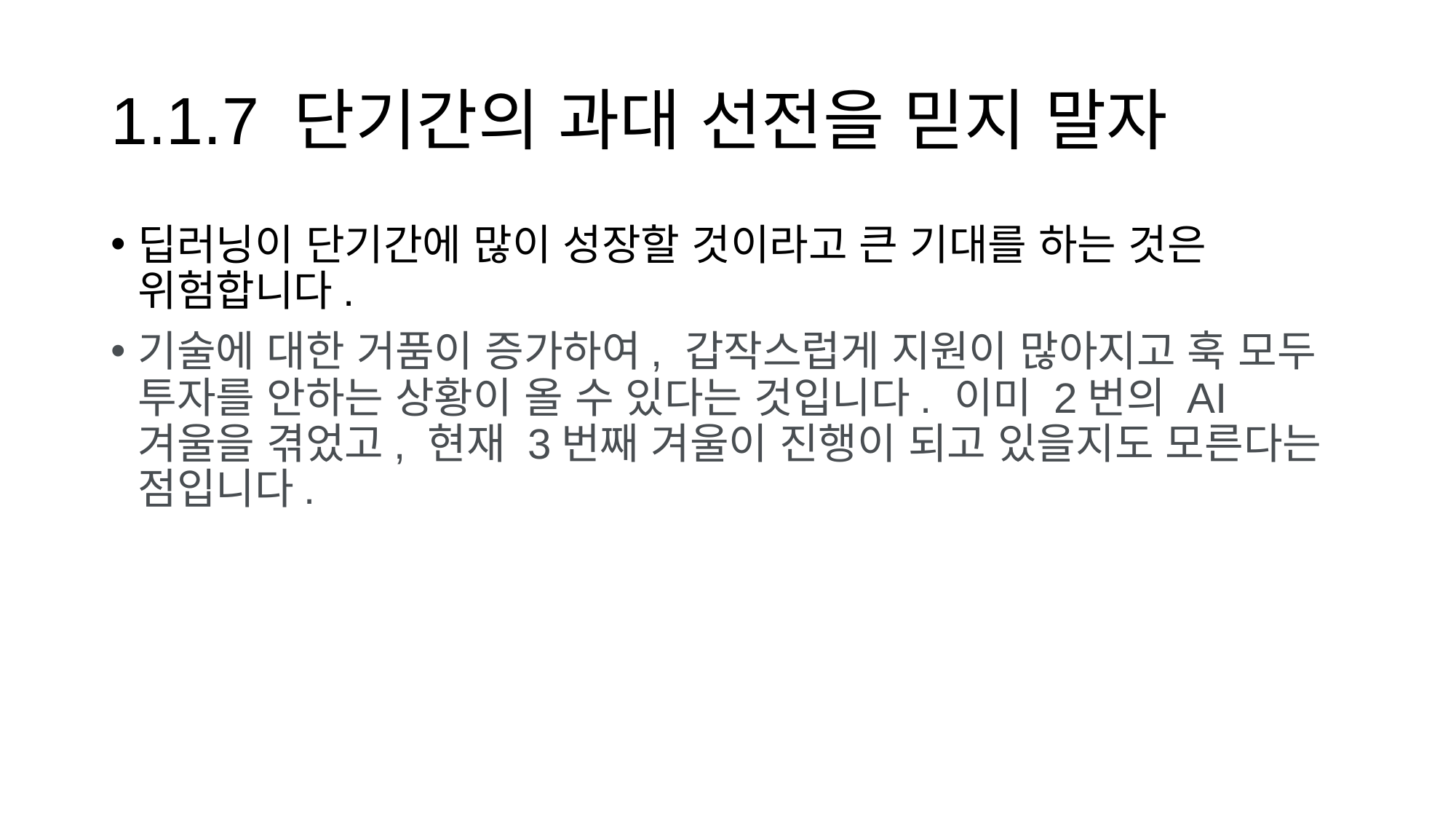

# 1.1.7 단기간의 과대 선전을 믿지 말자
딥러닝이 단기간에 많이 성장할 것이라고 큰 기대를 하는 것은 위험합니다.
기술에 대한 거품이 증가하여, 갑작스럽게 지원이 많아지고 훅 모두 투자를 안하는 상황이 올 수 있다는 것입니다. 이미 2번의 AI 겨울을 겪었고, 현재 3번째 겨울이 진행이 되고 있을지도 모른다는 점입니다.